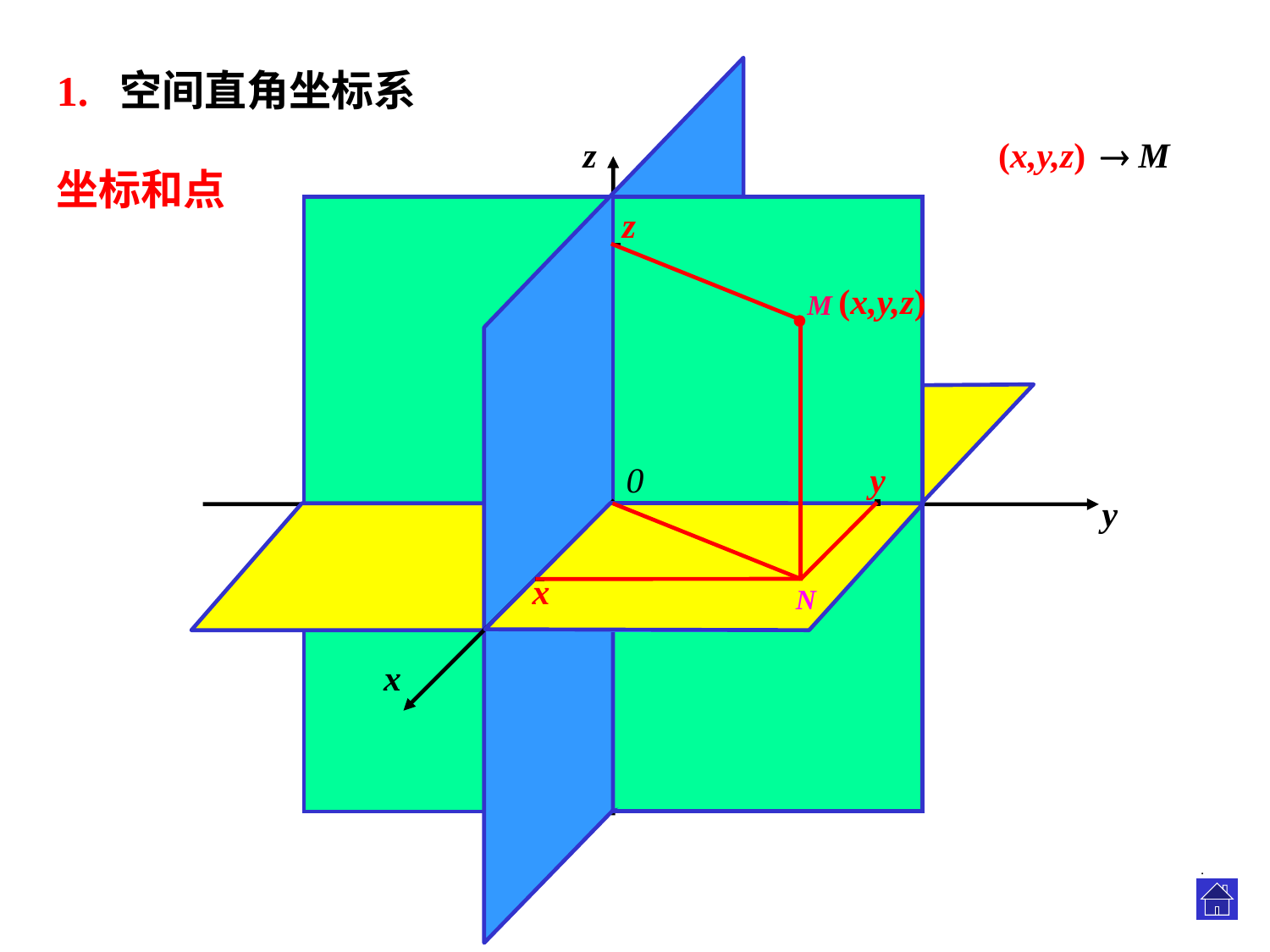

1.  空间直角坐标系

z

0
y

(x,y,z)
 → M
坐标和点

z

(x,y,z)
M

0
y

x

x
N

.